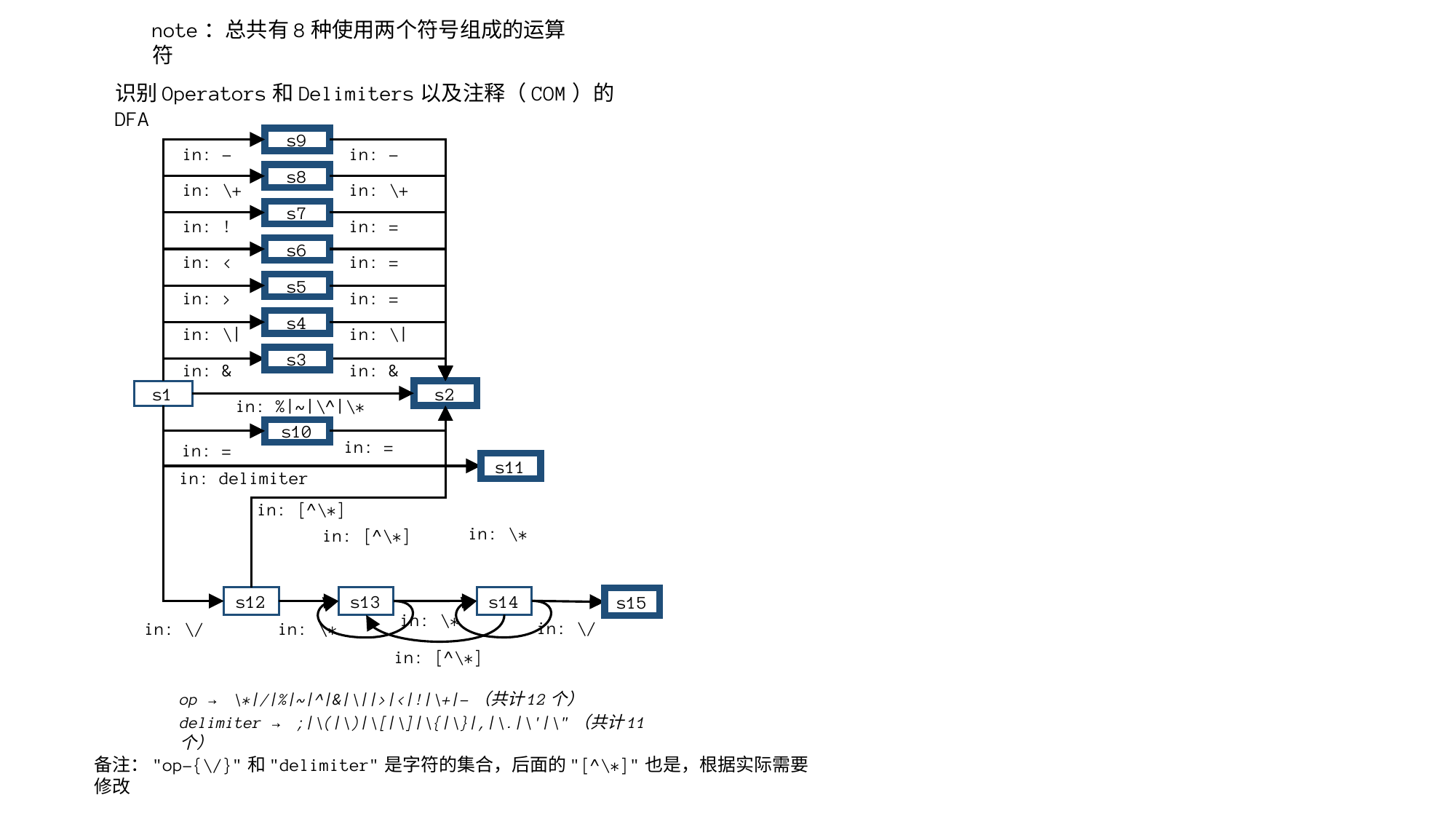

note：总共有8种使用两个符号组成的运算符
识别Operators和Delimiters以及注释（COM）的DFA
s9
in: -
in: -
s8
in: \+
in: \+
s7
in: !
in: =
s6
in: <
in: =
s5
in: >
in: =
s4
in: \|
in: \|
s3
in: &
in: &
s1
s2
in: %|~|\^|\*
s10
in: =
in: =
s11
in: delimiter
in: [^\*]
in: \*
in: [^\*]
s14
s12
s13
s15
in: \*
in: \/
in: \/
in: \*
in: [^\*]
op → \*|/|%|~|^|&|\||>|<|!|\+|-（共计12个）
delimiter → ;|\(|\)|\[|\]|\{|\}|,|\.|\'|\"（共计11个）
备注："op-{\/}"和"delimiter"是字符的集合，后面的"[^\*]"也是，根据实际需要修改